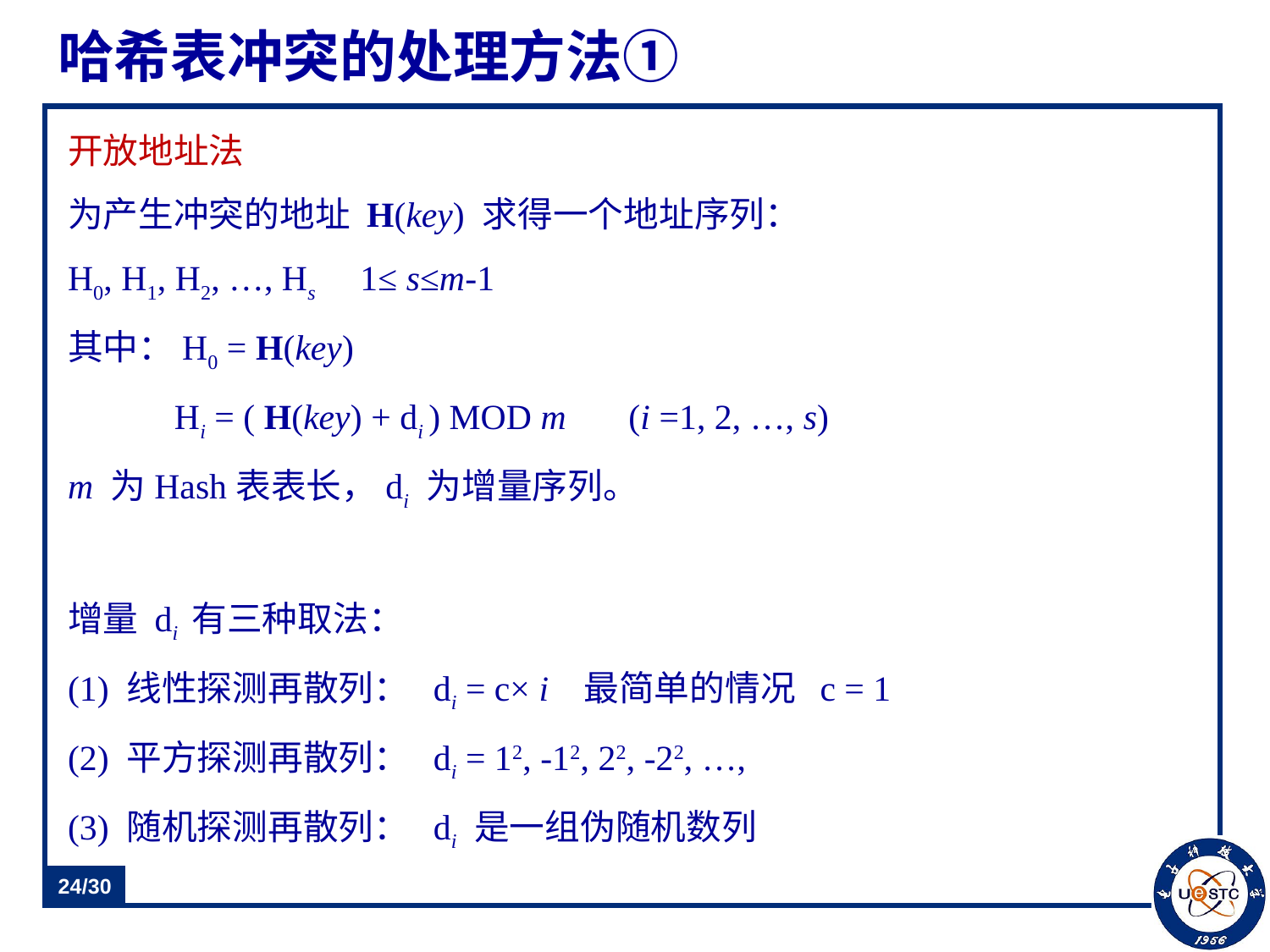

# 哈希表冲突的处理方法①
开放地址法
为产生冲突的地址 H(key) 求得一个地址序列：
H0, H1, H2, …, Hs     1≤ s≤m-1
其中：H0 = H(key)
            Hi = ( H(key) + di ) MOD m       (i =1, 2, …, s)
m 为Hash表表长，di 为增量序列。

增量 di 有三种取法：
(1) 线性探测再散列：  di = c× i   最简单的情况  c = 1
(2) 平方探测再散列：  di = 12, -12, 22, -22, …,
(3) 随机探测再散列：  di 是一组伪随机数列

24/30